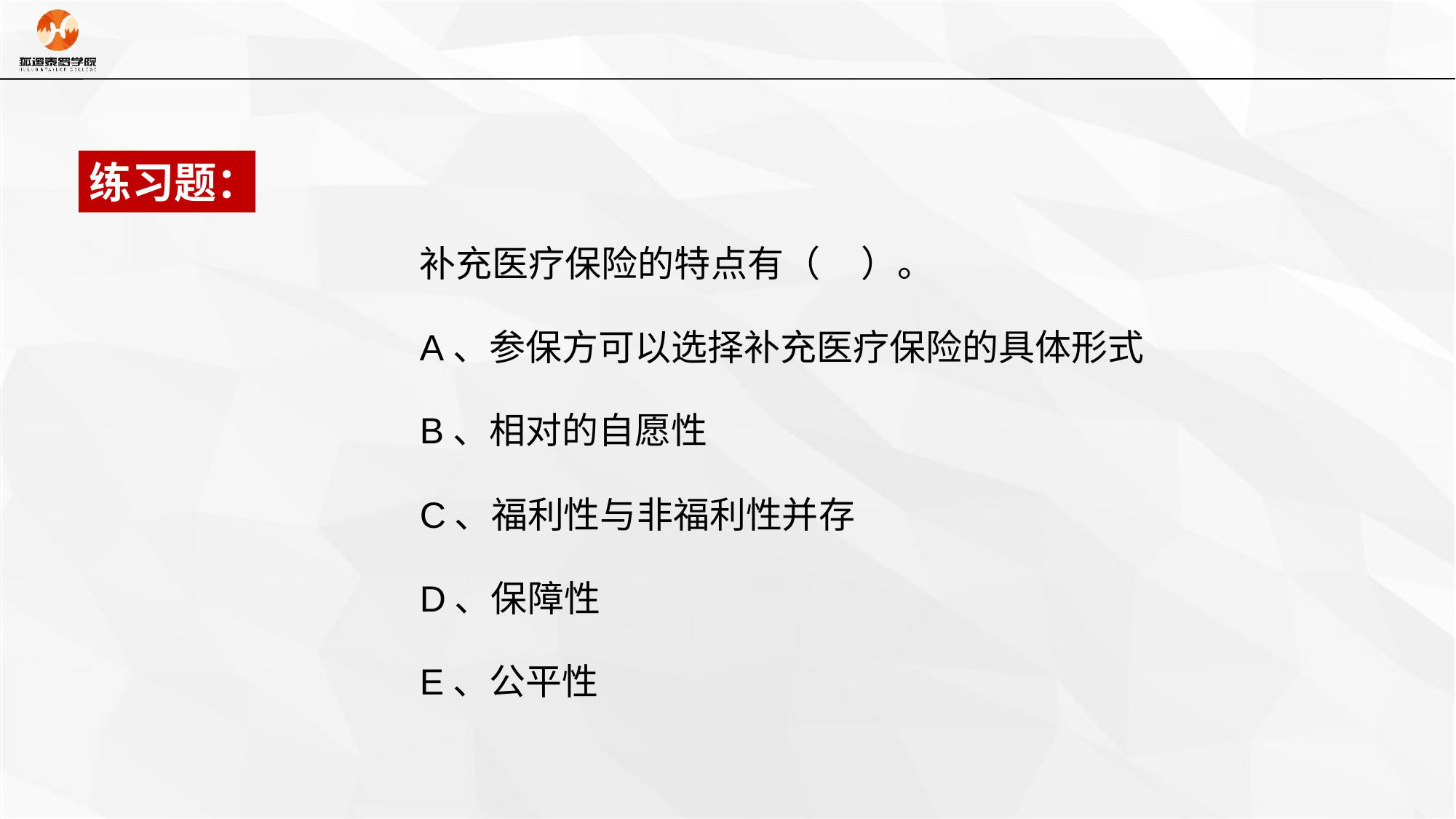

练习题：
补充医疗保险的特点有（     ）。
A、参保方可以选择补充医疗保险的具体形式
B、相对的自愿性
C、福利性与非福利性并存
D、保障性
E、公平性